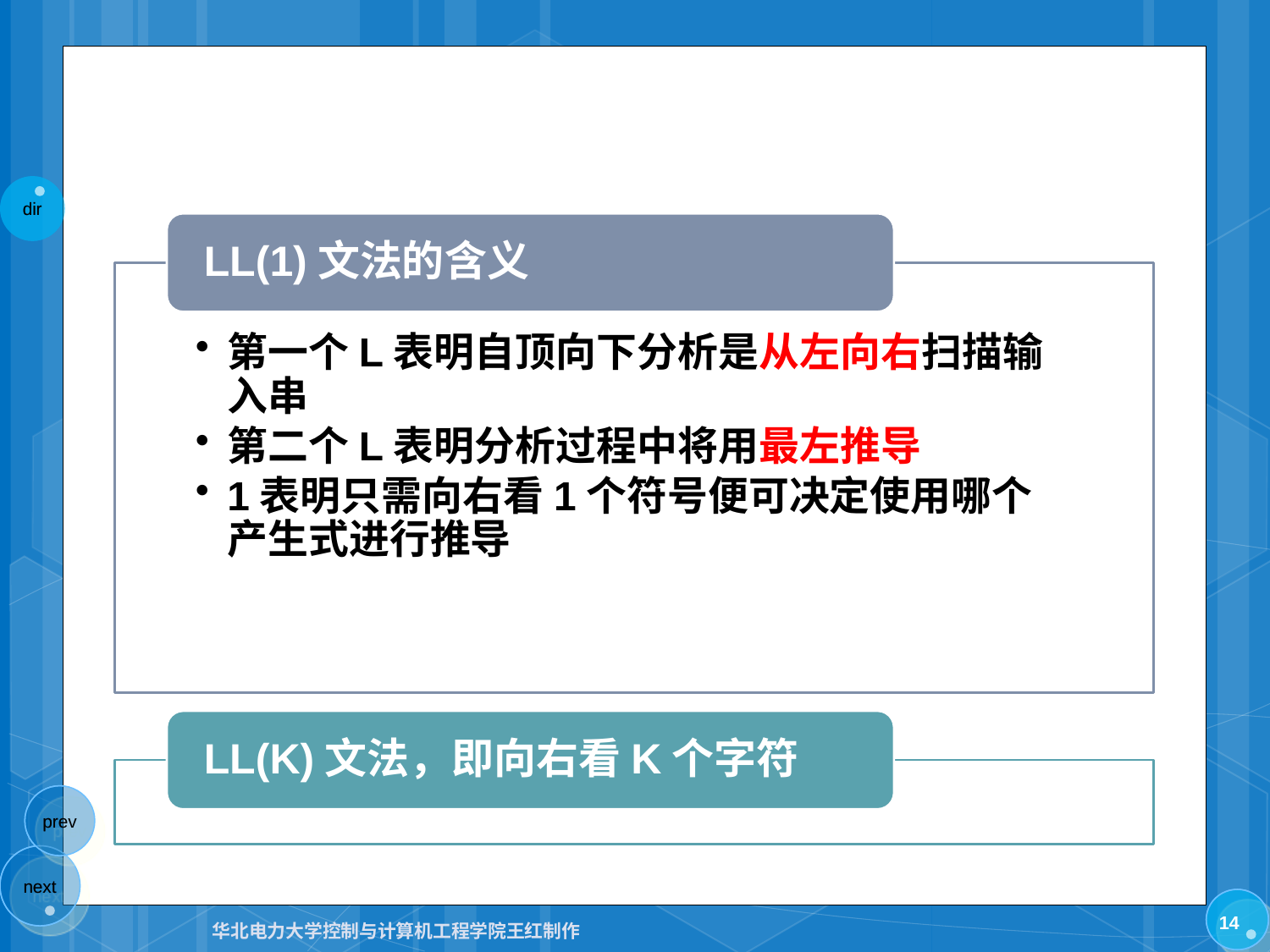

第一个L表明自顶向下分析是从左向右扫描输入串
第二个L表明分析过程中将用最左推导
1表明只需向右看1个符号便可决定使用哪个产生式进行推导
LL(1)文法的含义
LL(K)文法，即向右看K个字符
14
华北电力大学控制与计算机工程学院王红制作